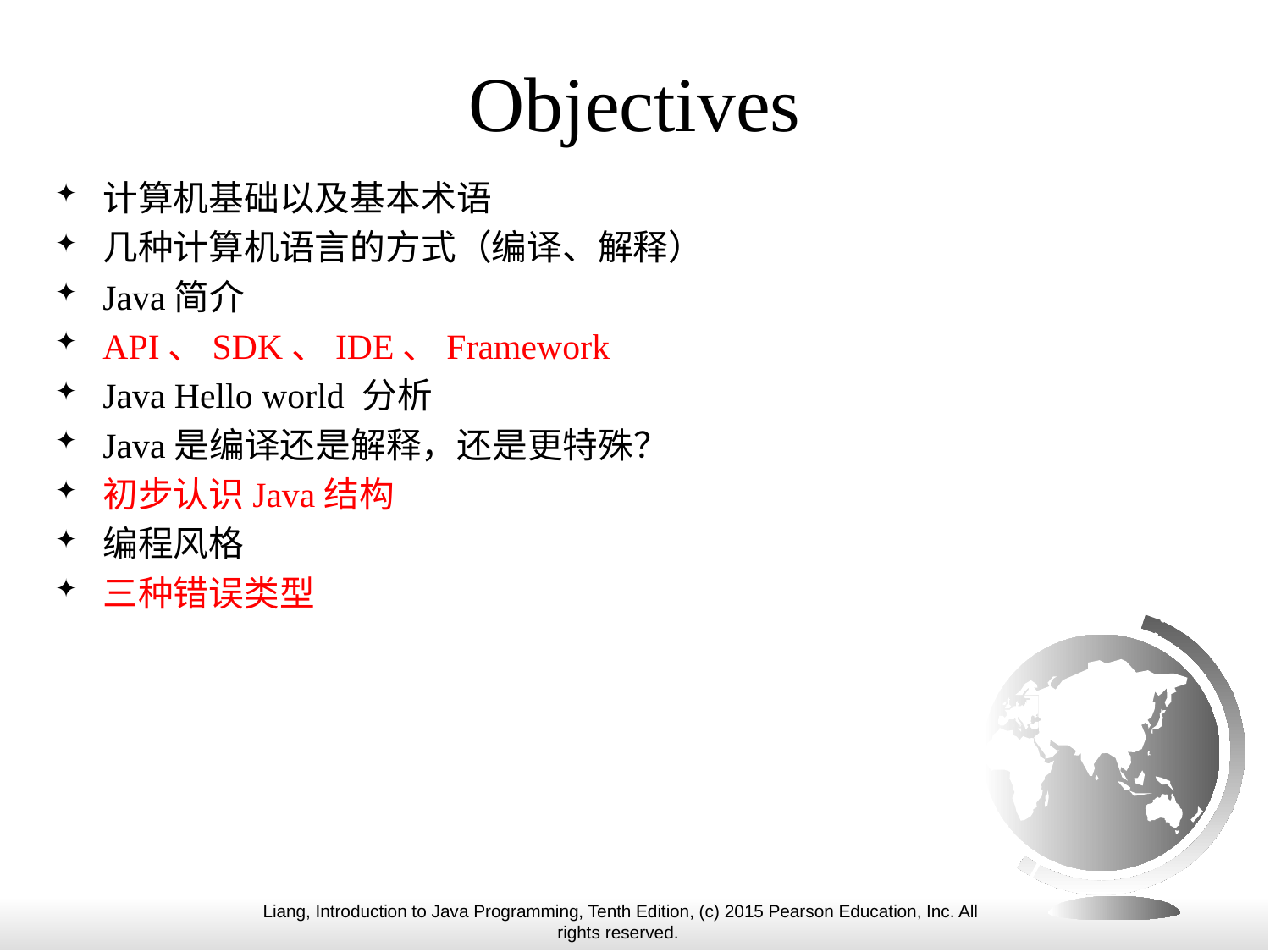

# Objectives
计算机基础以及基本术语
几种计算机语言的方式（编译、解释）
Java简介
API、SDK、IDE、Framework
Java Hello world 分析
Java是编译还是解释，还是更特殊？
初步认识Java结构
编程风格
三种错误类型
7